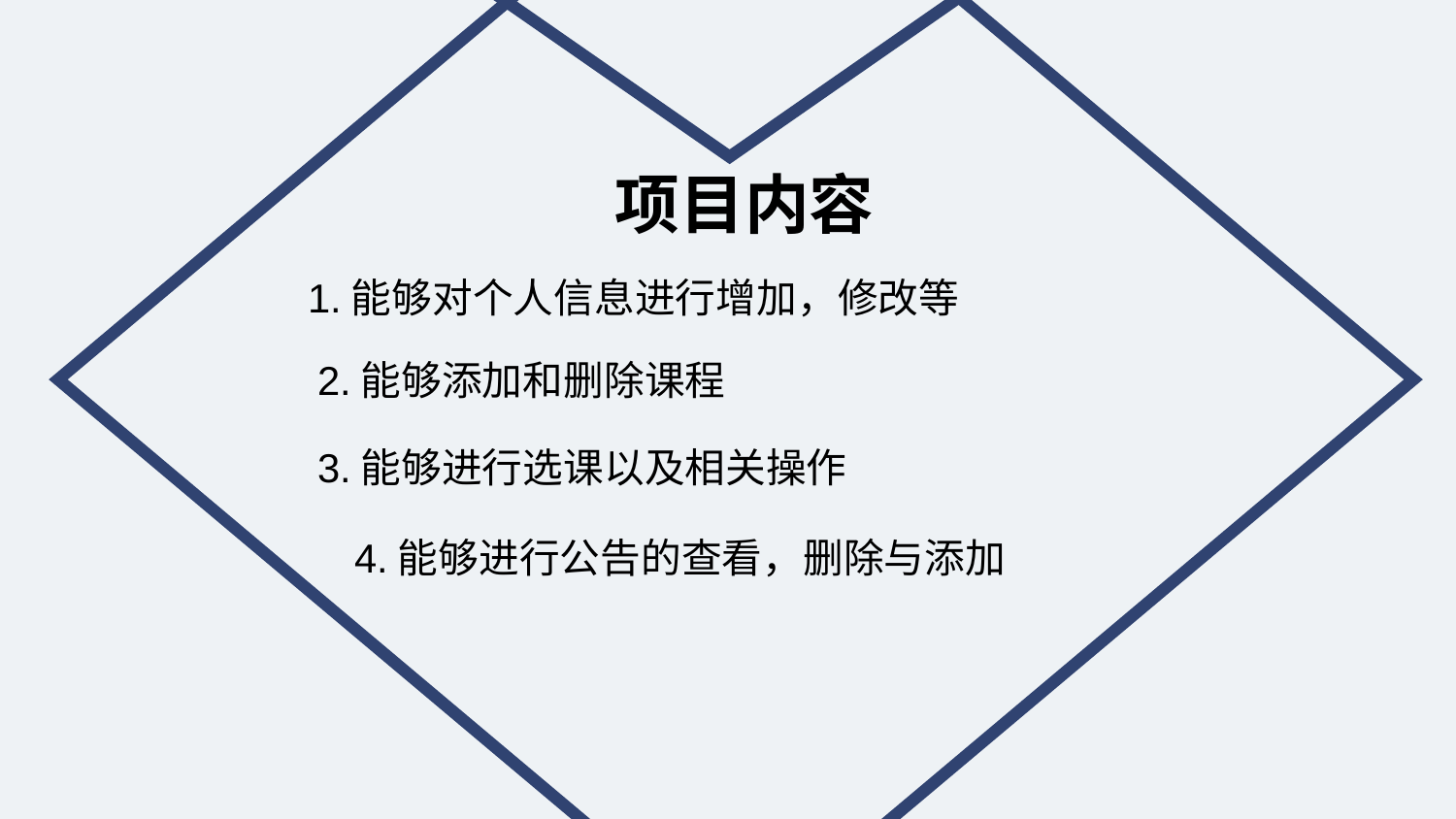

项目内容
1.能够对个人信息进行增加，修改等
2.能够添加和删除课程
3.能够进行选课以及相关操作
4.能够进行公告的查看，删除与添加